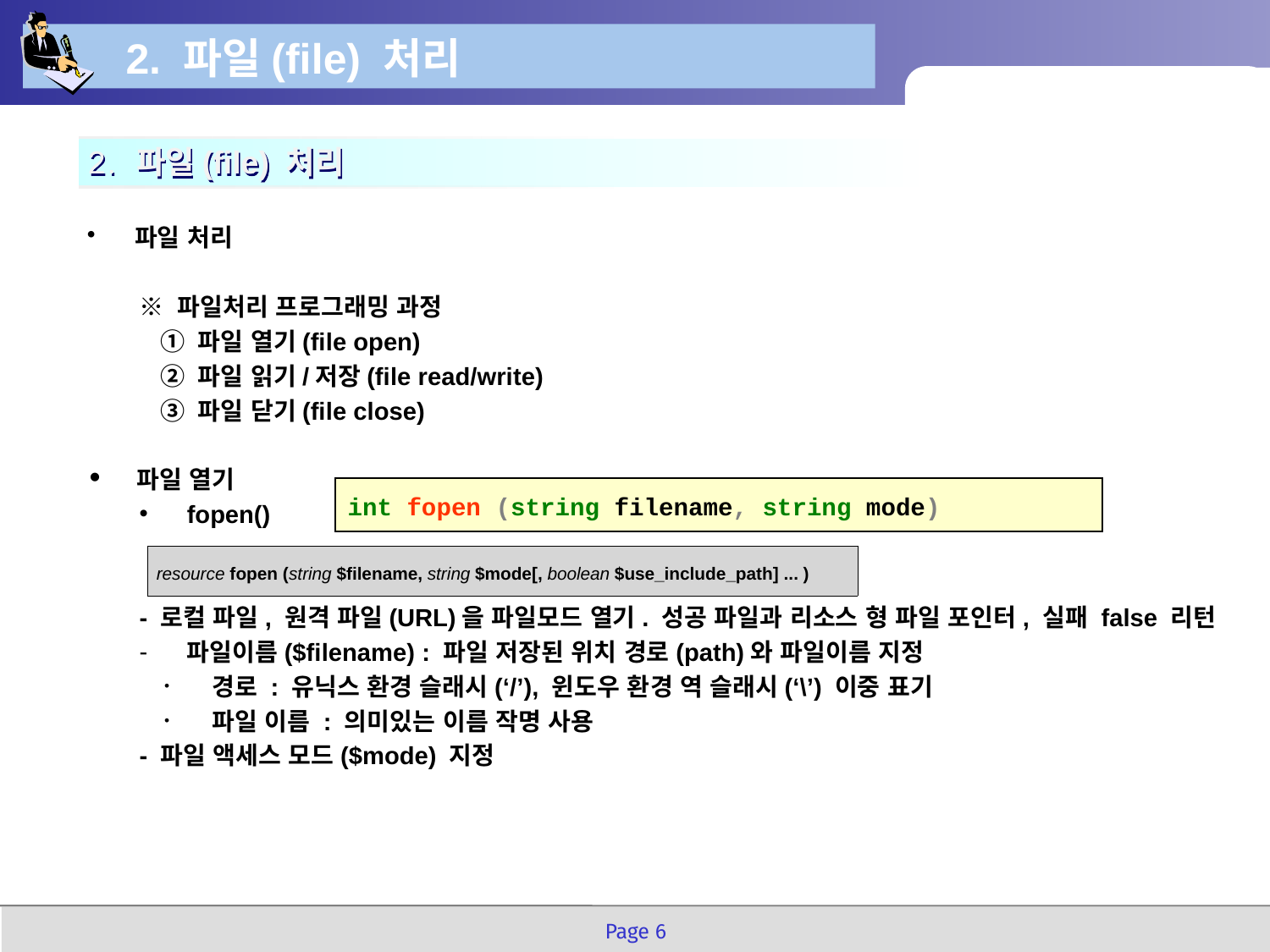

2. 파일(file) 처리
 2. 파일(file) 처리

파일 처리

※ 파일처리 프로그래밍 과정
   ① 파일 열기(file open)
   ② 파일 읽기/저장(file read/write)
   ③ 파일 닫기(file close)

파일 열기
fopen()

- 로컬 파일, 원격 파일(URL)을 파일모드 열기. 성공 파일과 리소스 형 파일 포인터, 실패 false 리턴
파일이름($filename) : 파일 저장된 위치 경로(path)와 파일이름 지정
경로 : 유닉스 환경 슬래시(‘/’), 윈도우 환경 역 슬래시(‘\’) 이중 표기
파일 이름 : 의미있는 이름 작명 사용
- 파일 액세스 모드($mode) 지정
int fopen (string filename, string mode)
| resource fopen (string $filename, string $mode[, boolean $use\_include\_path] ... ) |
| --- |
Page 6